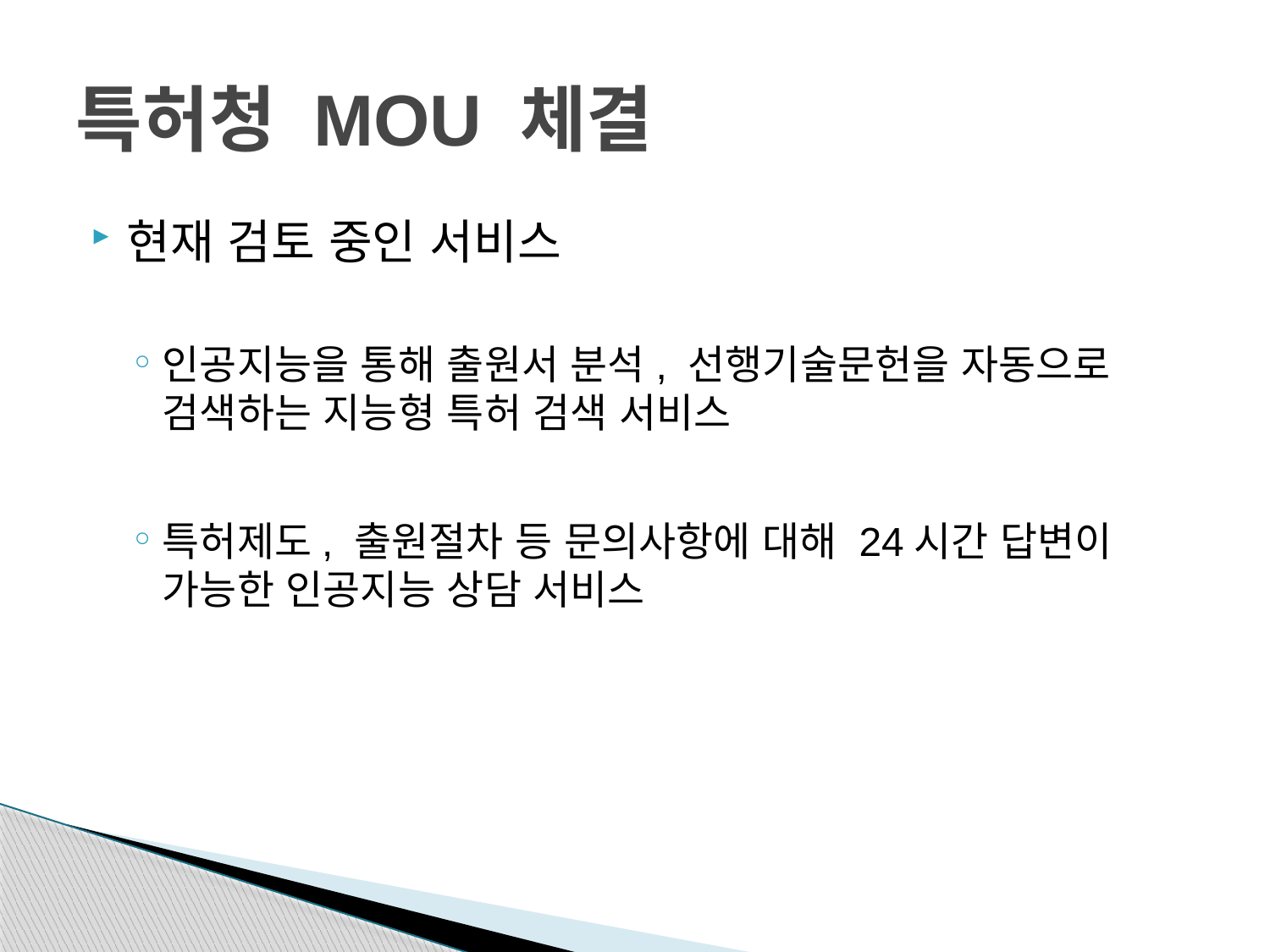

# 특허청 MOU 체결
현재 검토 중인 서비스

인공지능을 통해 출원서 분석, 선행기술문헌을 자동으로 검색하는 지능형 특허 검색 서비스

특허제도, 출원절차 등 문의사항에 대해 24시간 답변이 가능한 인공지능 상담 서비스